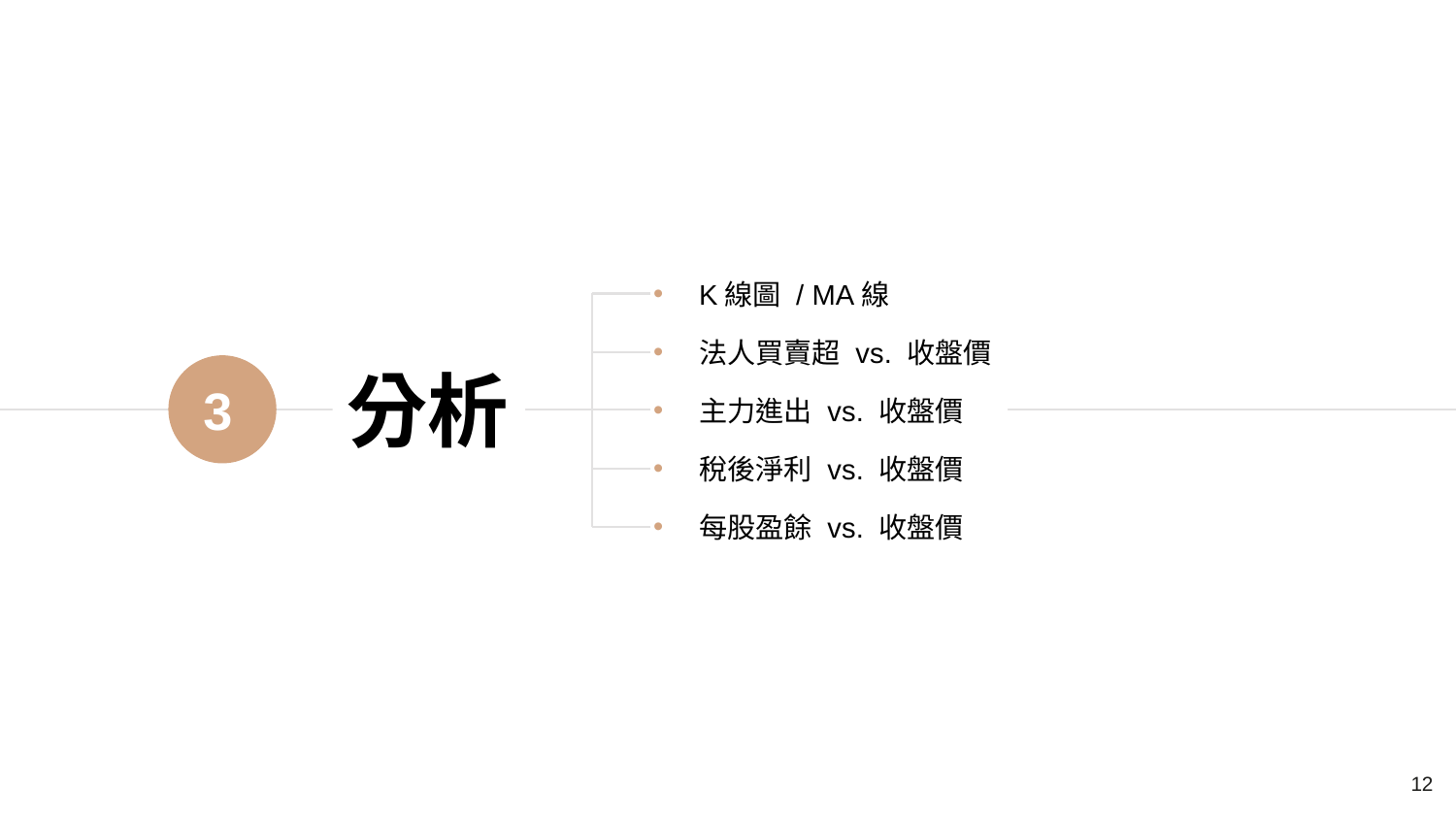

K線圖 / MA線
法人買賣超 vs. 收盤價
主力進出 vs. 收盤價
稅後淨利 vs. 收盤價
每股盈餘 vs. 收盤價
# 分析

3

12